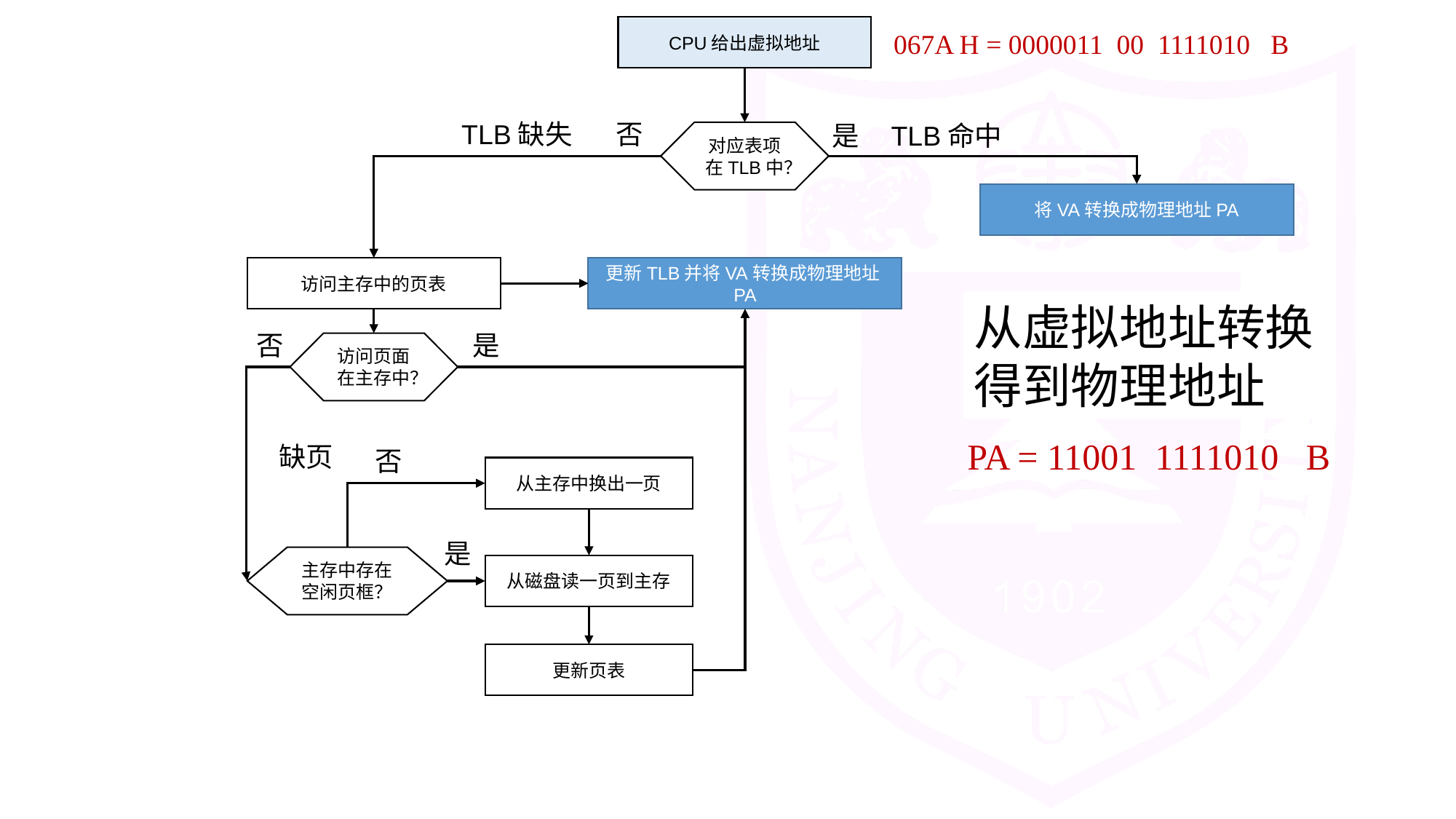

CPU给出虚拟地址
067A H = 0000011  00  1111010   B
TLB缺失       否
是    TLB命中
对应表项在TLB中？
将VA转换成物理地址PA
访问主存中的页表
更新TLB并将VA转换成物理地址PA
从虚拟地址转换得到物理地址
否
是
访问页面在主存中？
PA = 11001  1111010   B
缺页
否
从主存中换出一页
是
主存中存在空闲页框？
从磁盘读一页到主存
更新页表